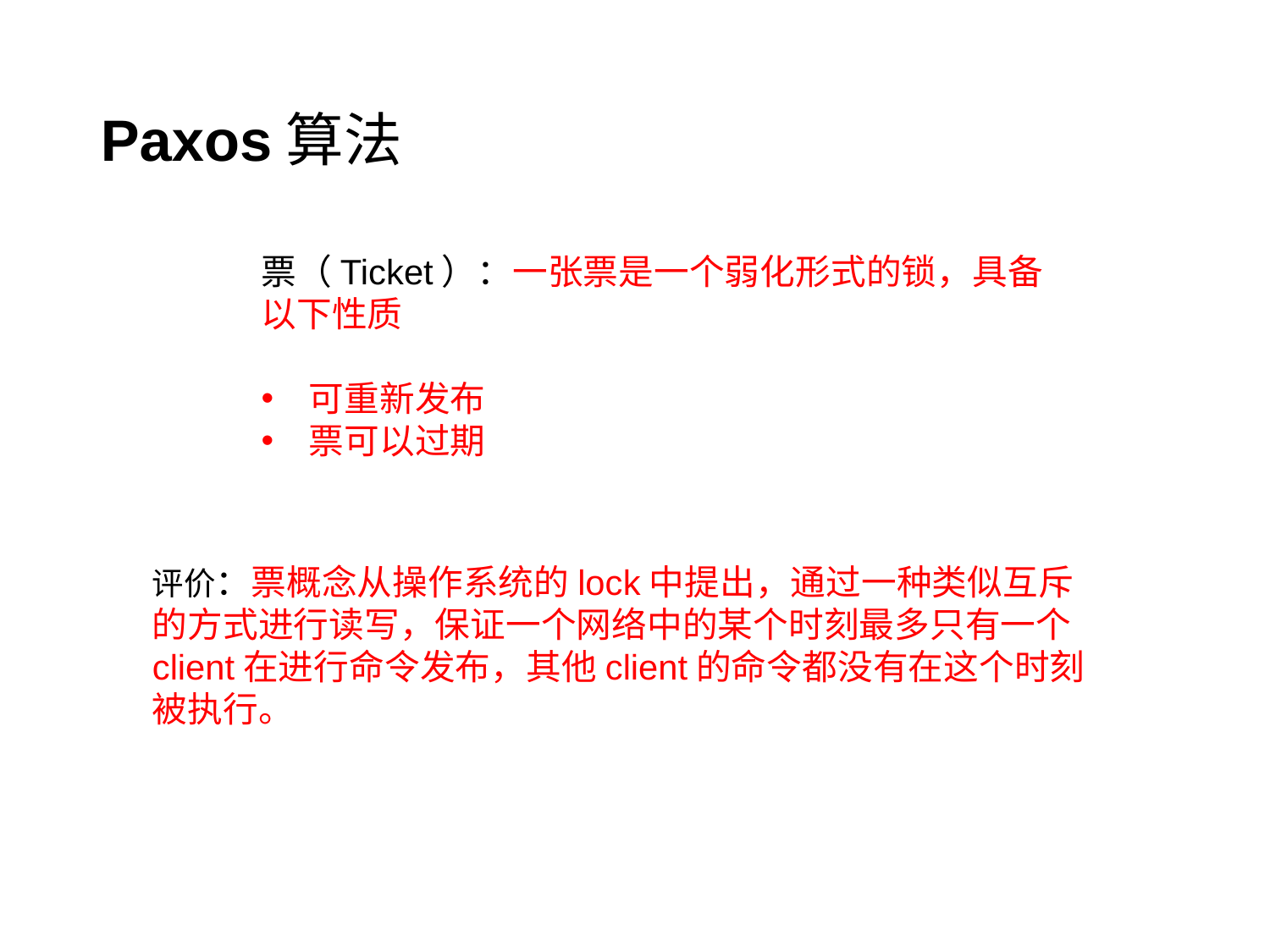

# Paxos算法

票（Ticket）：一张票是一个弱化形式的锁，具备以下性质

可重新发布
票可以过期
评价：票概念从操作系统的lock中提出，通过一种类似互斥的方式进行读写，保证一个网络中的某个时刻最多只有一个client在进行命令发布，其他client的命令都没有在这个时刻被执行。